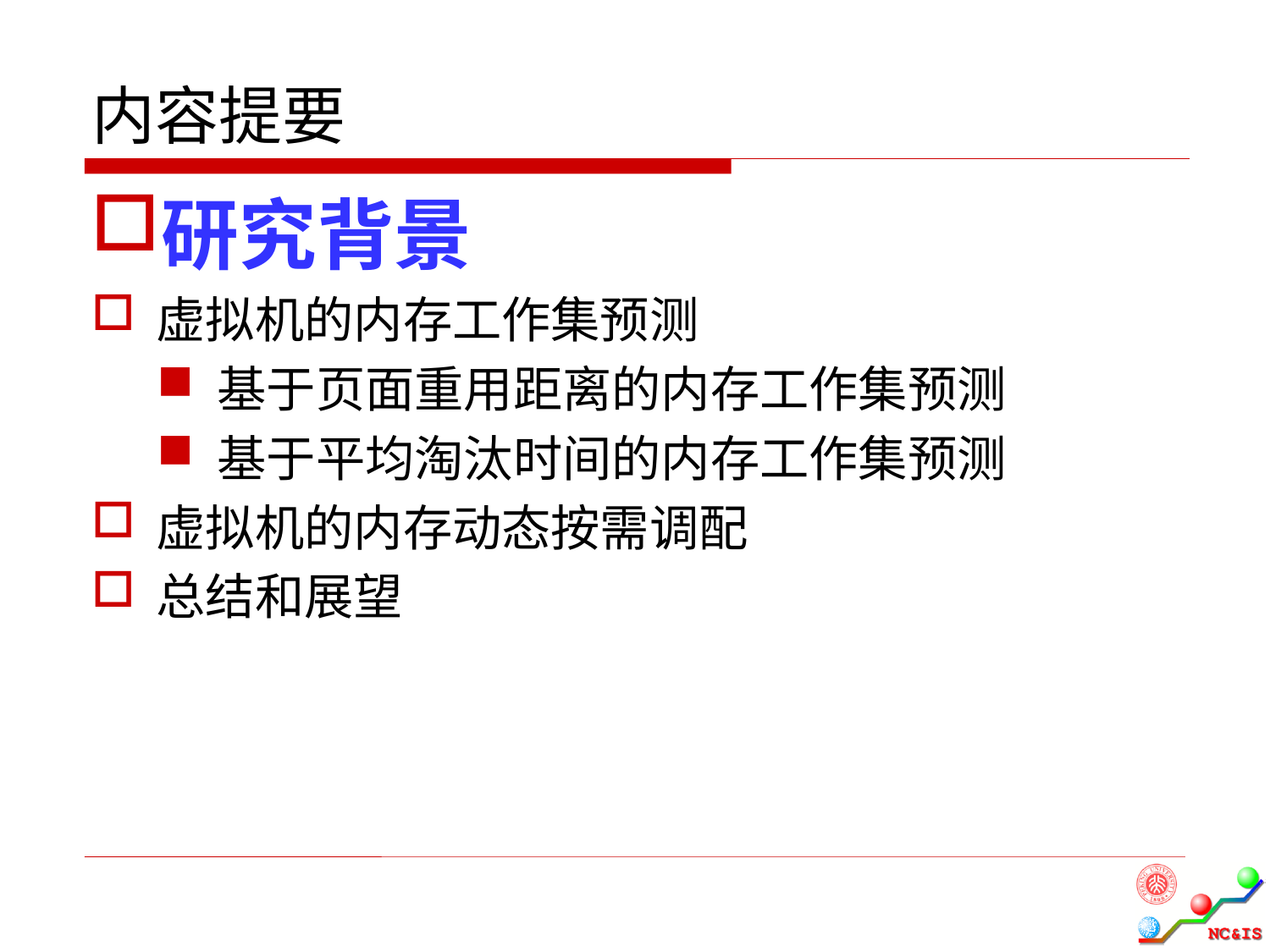

# 内容提要
研究背景
虚拟机的内存工作集预测
基于页面重用距离的内存工作集预测
基于平均淘汰时间的内存工作集预测
虚拟机的内存动态按需调配
总结和展望